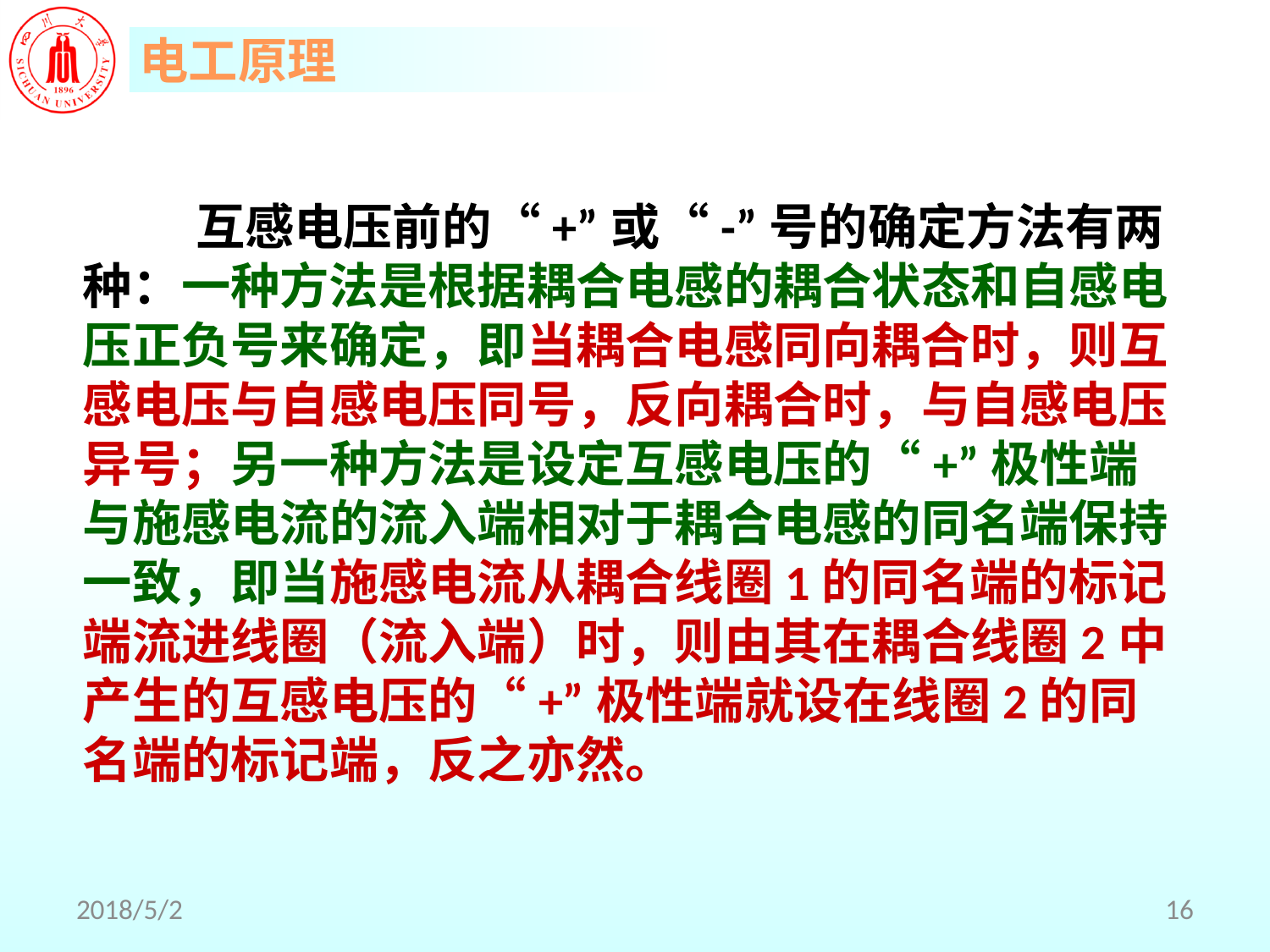

互感电压前的“+”或“-”号的确定方法有两种：一种方法是根据耦合电感的耦合状态和自感电压正负号来确定，即当耦合电感同向耦合时，则互感电压与自感电压同号，反向耦合时，与自感电压异号；另一种方法是设定互感电压的“+”极性端与施感电流的流入端相对于耦合电感的同名端保持一致，即当施感电流从耦合线圈1的同名端的标记端流进线圈（流入端）时，则由其在耦合线圈2中产生的互感电压的“+”极性端就设在线圈2的同名端的标记端，反之亦然。
2018/5/2
16